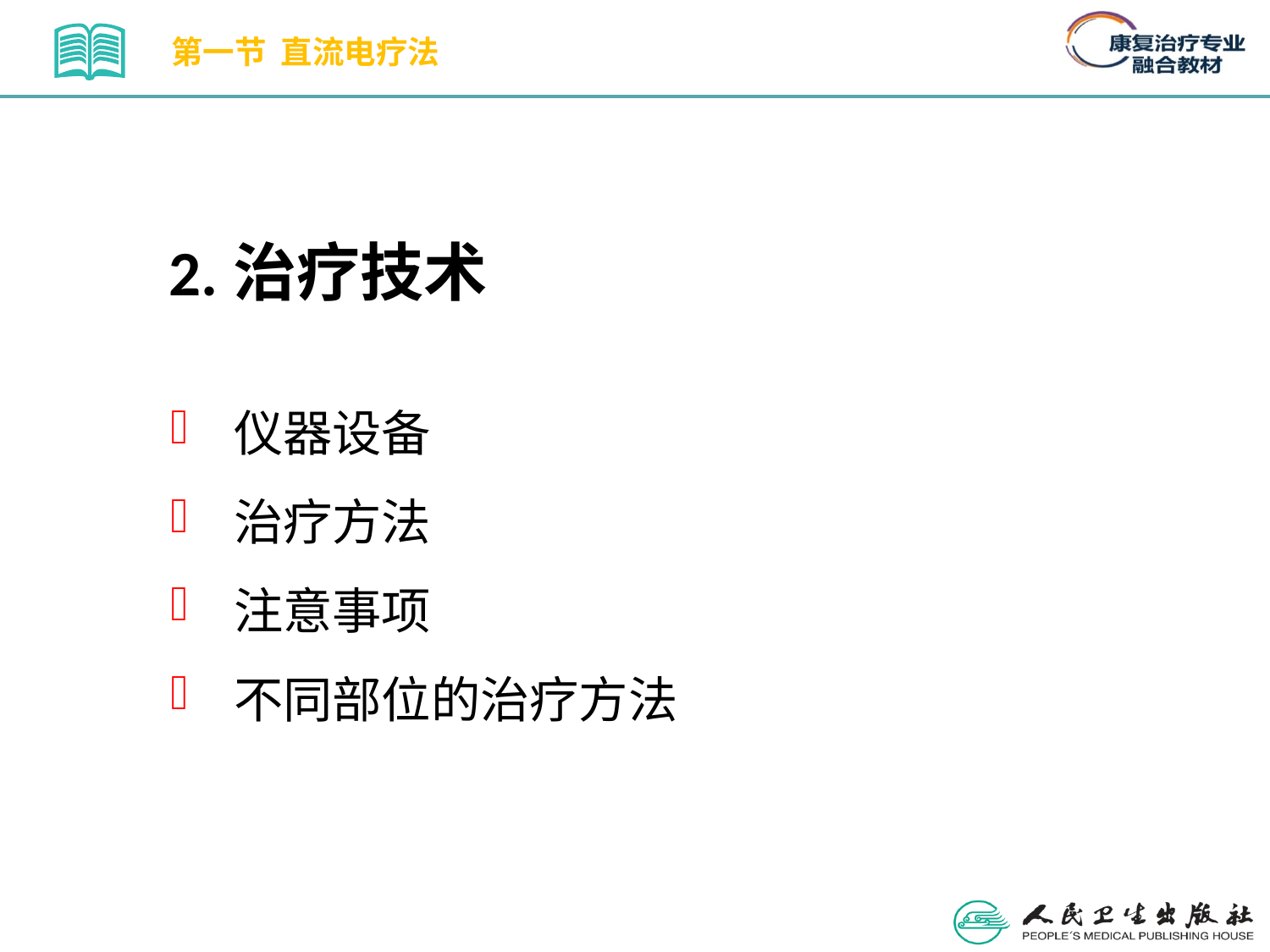

第一节  直流电疗法
2.治疗技术
仪器设备
治疗方法
注意事项
不同部位的治疗方法